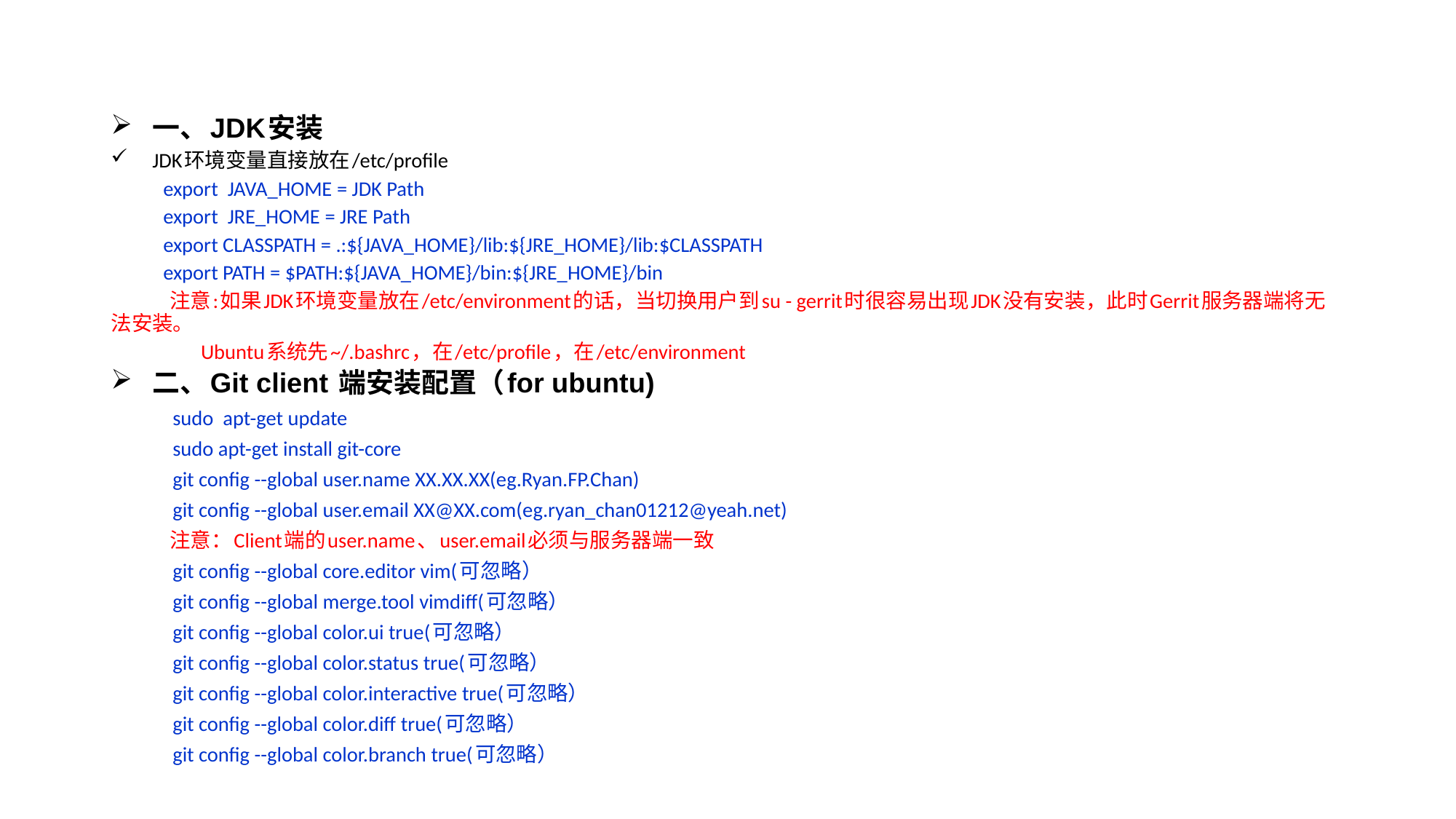

一、JDK安装
JDK环境变量直接放在/etc/profile
export  JAVA_HOME = JDK Path
export  JRE_HOME = JRE Path
export CLASSPATH = .:${JAVA_HOME}/lib:${JRE_HOME}/lib:$CLASSPATH
export PATH = $PATH:${JAVA_HOME}/bin:${JRE_HOME}/bin
            注意:如果JDK环境变量放在/etc/environment的话，当切换用户到su - gerrit时很容易出现JDK没有安装，此时Gerrit服务器端将无法安装。
                   Ubuntu系统先~/.bashrc，在/etc/profile，在/etc/environment
二、Git client 端安装配置（for ubuntu)
  sudo  apt-get update
  sudo apt-get install git-core
  git config --global user.name XX.XX.XX(eg.Ryan.FP.Chan)
  git config --global user.email XX@XX.com(eg.ryan_chan01212@yeah.net)
 注意：Client端的user.name、user.email必须与服务器端一致
  git config --global core.editor vim(可忽略）
  git config --global merge.tool vimdiff(可忽略）
  git config --global color.ui true(可忽略）
  git config --global color.status true(可忽略）
  git config --global color.interactive true(可忽略）
  git config --global color.diff true(可忽略）
  git config --global color.branch true(可忽略）